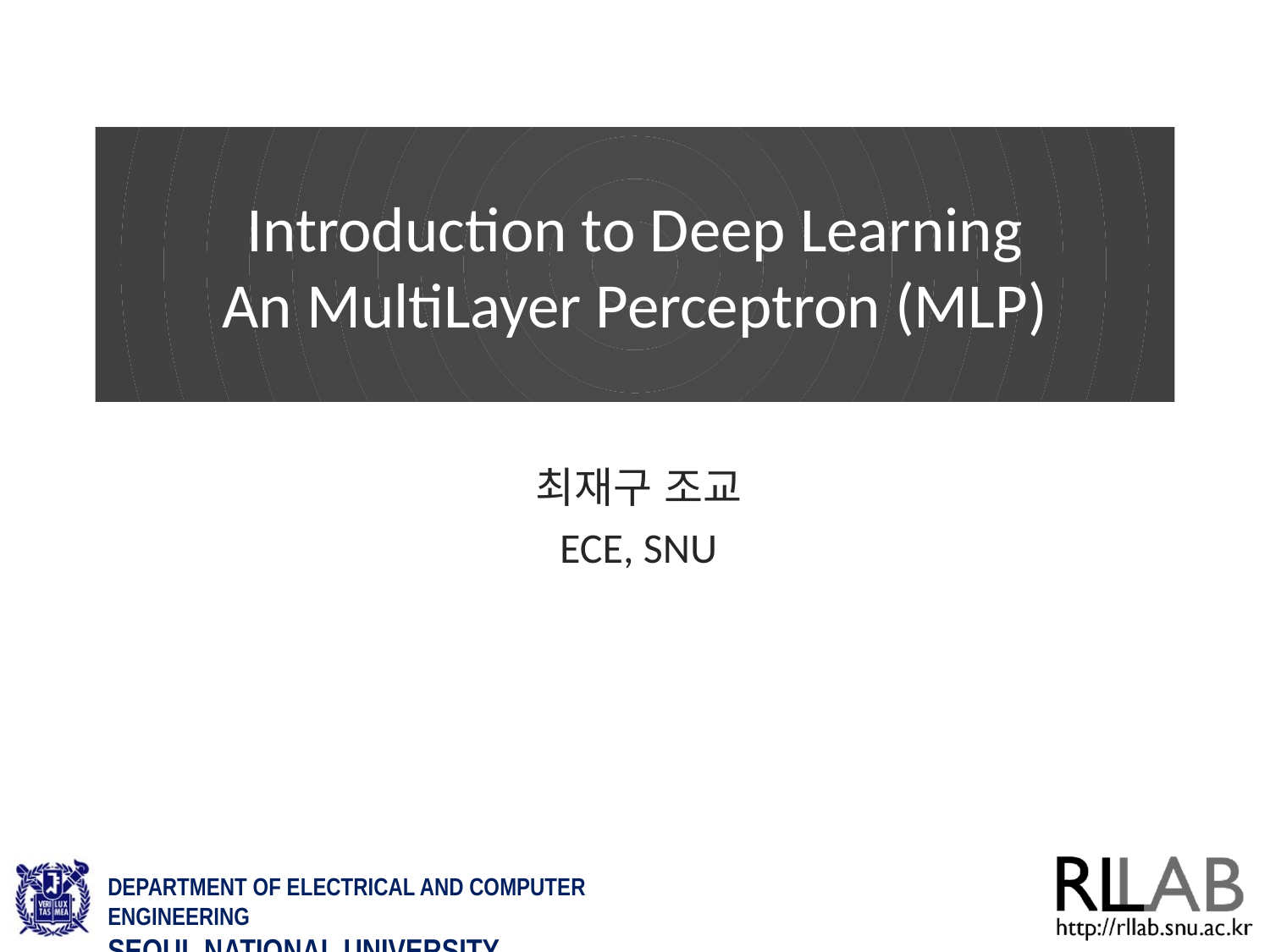

# Introduction to Deep Learning An MultiLayer Perceptron (MLP)
최재구 조교
ECE, SNU